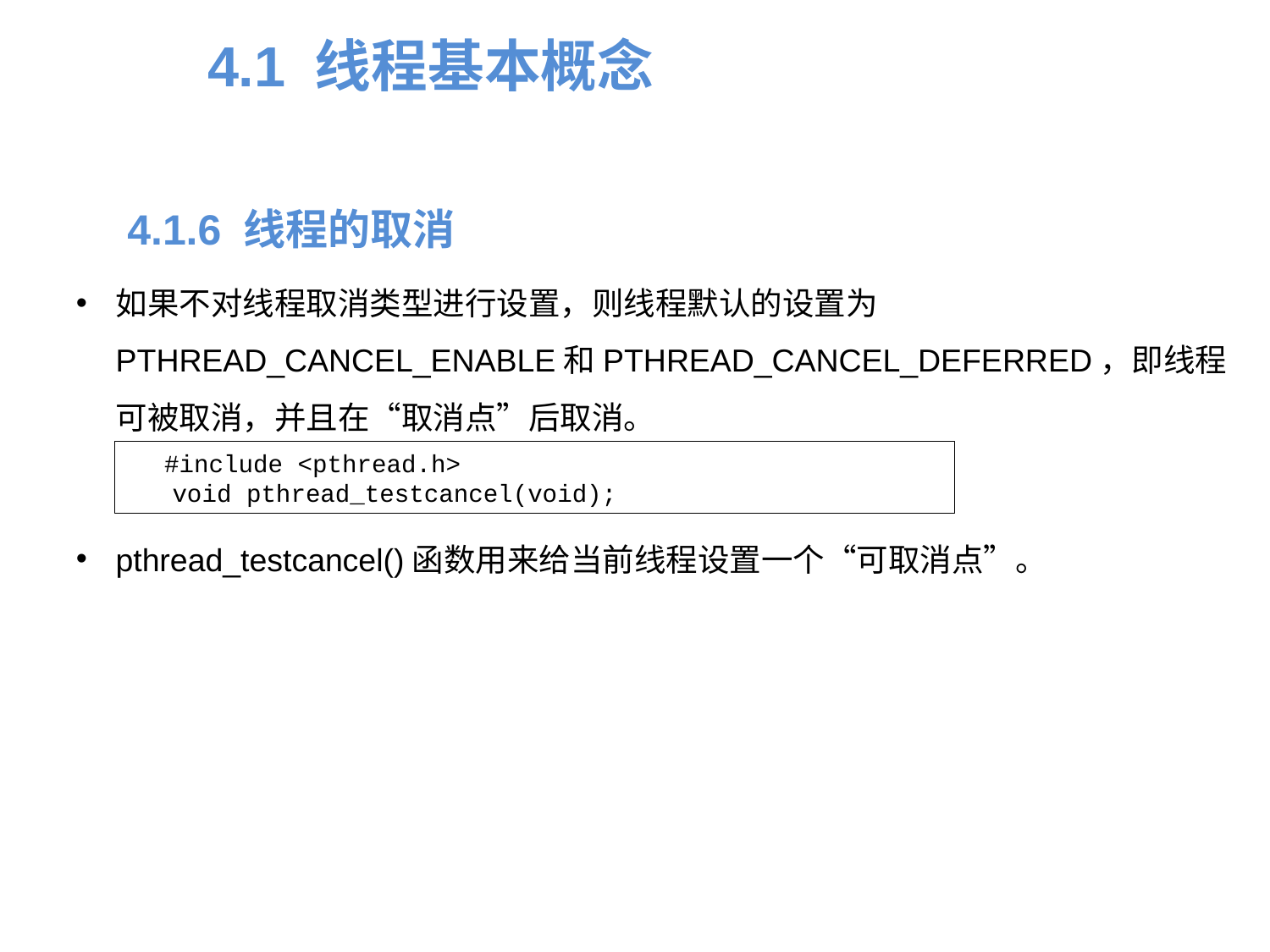

4.1 线程基本概念
4.1.6 线程的取消
如果不对线程取消类型进行设置，则线程默认的设置为PTHREAD_CANCEL_ENABLE和PTHREAD_CANCEL_DEFERRED，即线程可被取消，并且在“取消点”后取消。
#include <pthread.h>
void pthread_testcancel(void);
pthread_testcancel()函数用来给当前线程设置一个“可取消点”。